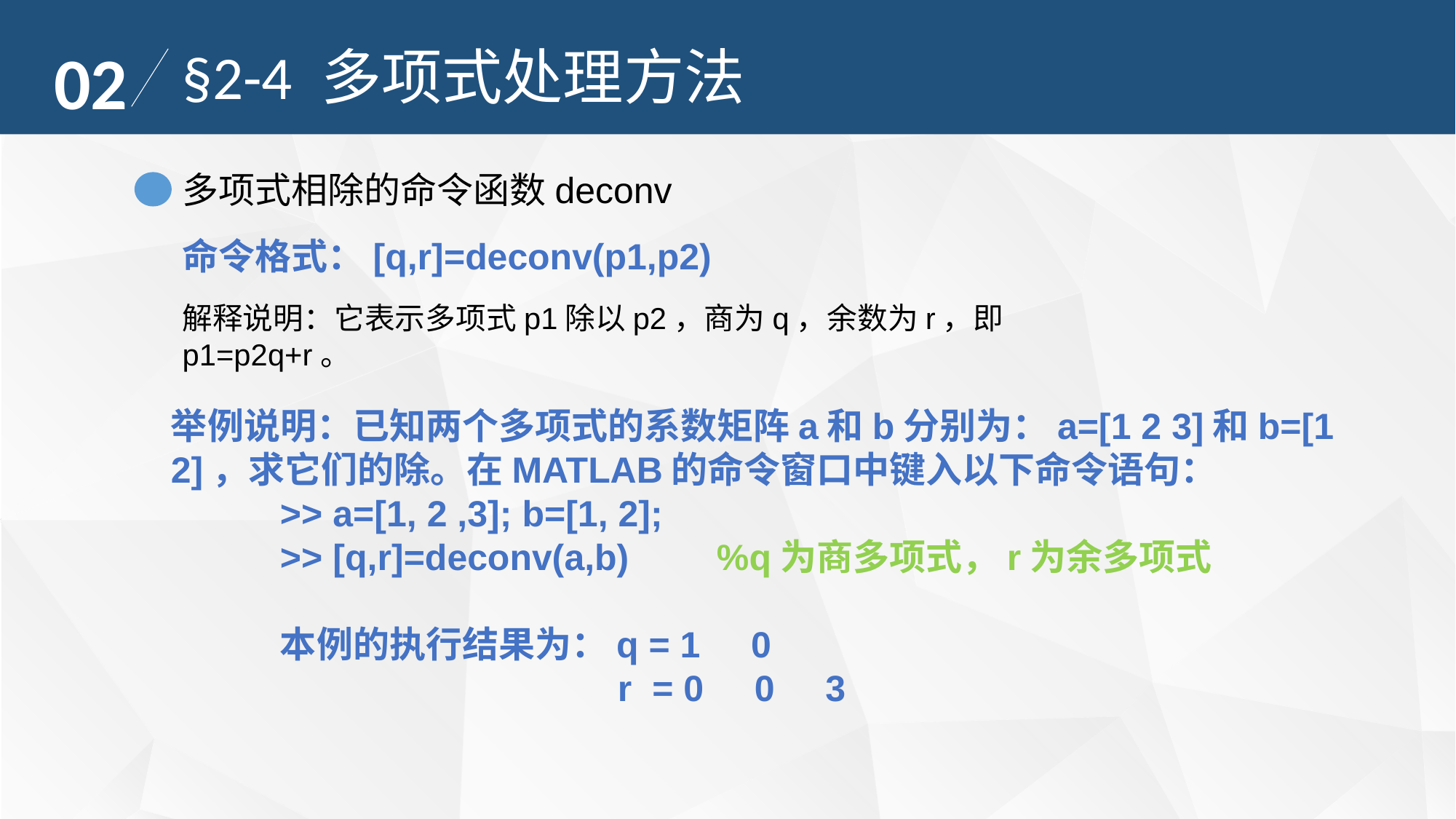

02
§2-4 多项式处理方法
多项式相除的命令函数deconv

命令格式：[q,r]=deconv(p1,p2)
解释说明：它表示多项式p1除以p2，商为q，余数为r，即p1=p2q+r。
举例说明：已知两个多项式的系数矩阵a和b分别为：a=[1 2 3]和b=[1 2]，求它们的除。在MATLAB的命令窗口中键入以下命令语句：
	>> a=[1, 2 ,3]; b=[1, 2];
	>> [q,r]=deconv(a,b) 	%q为商多项式，r为余多项式

	本例的执行结果为：q = 1     0
				 r  = 0     0     3